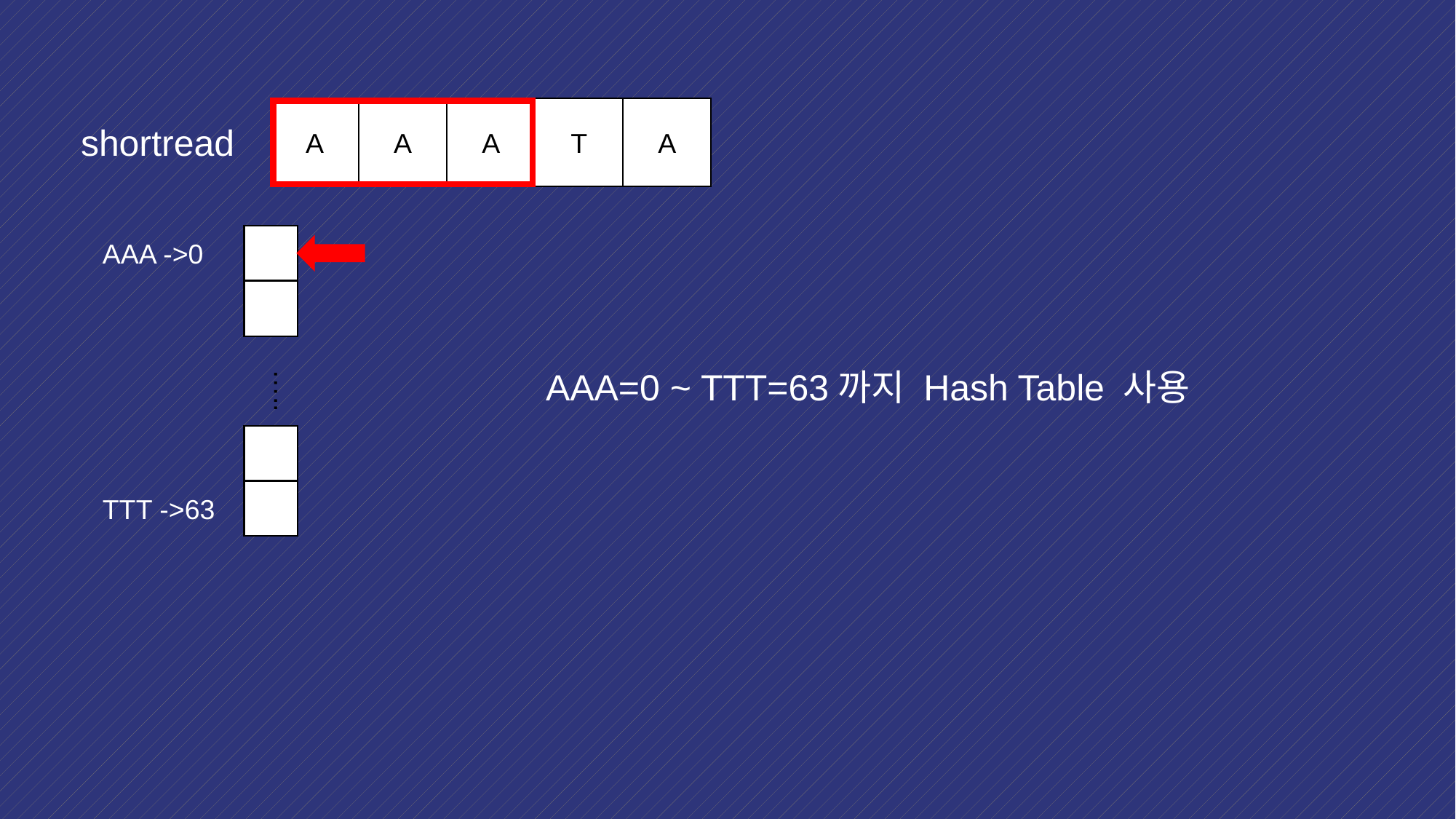

A
A
A
T
A
shortread

AAA ->0

…..
AAA=0 ~ TTT=63까지 Hash Table 사용

TTT ->63